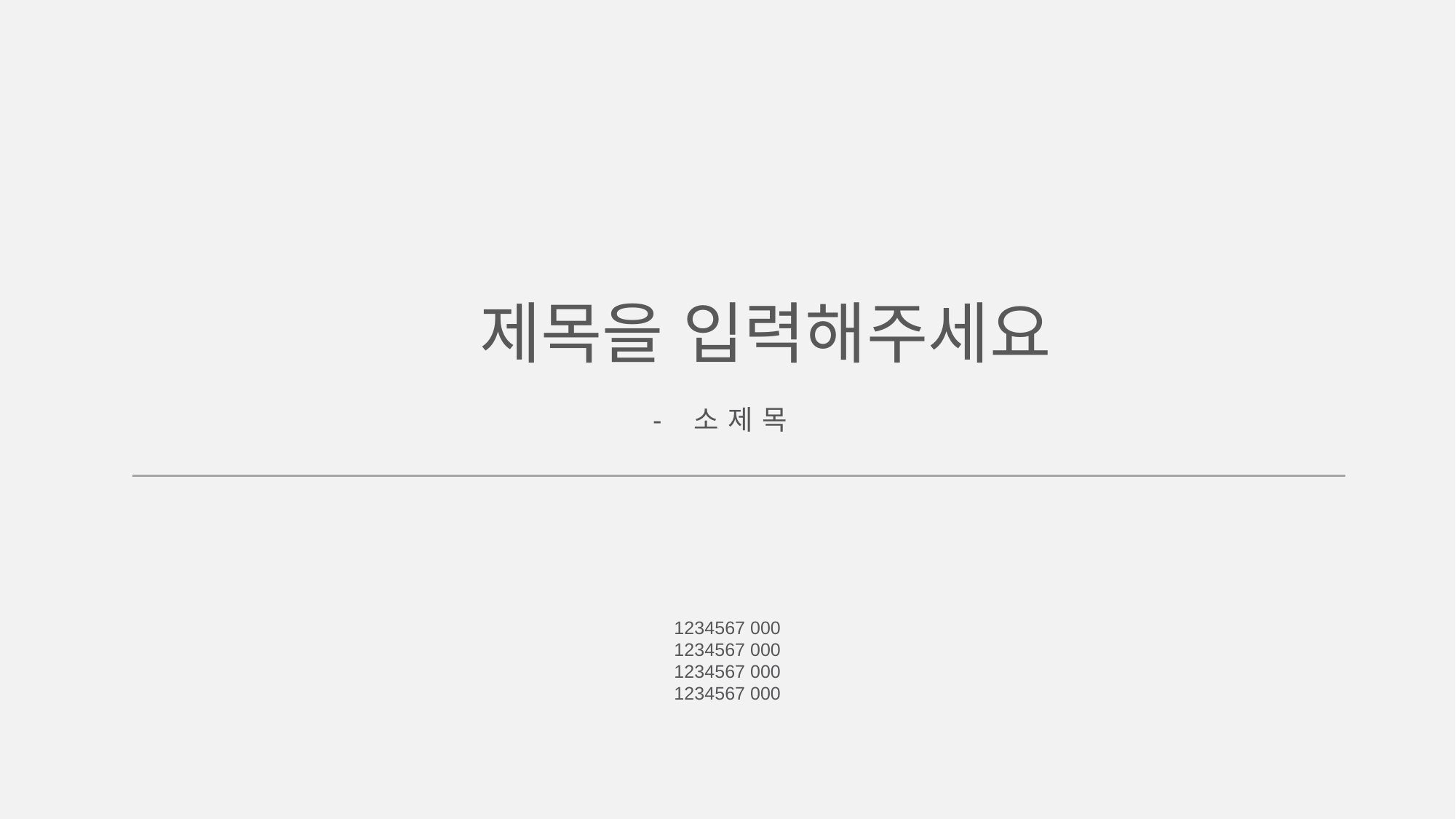

제목을 입력해주세요
- 소제목
1234567 000
1234567 000
1234567 000
1234567 000